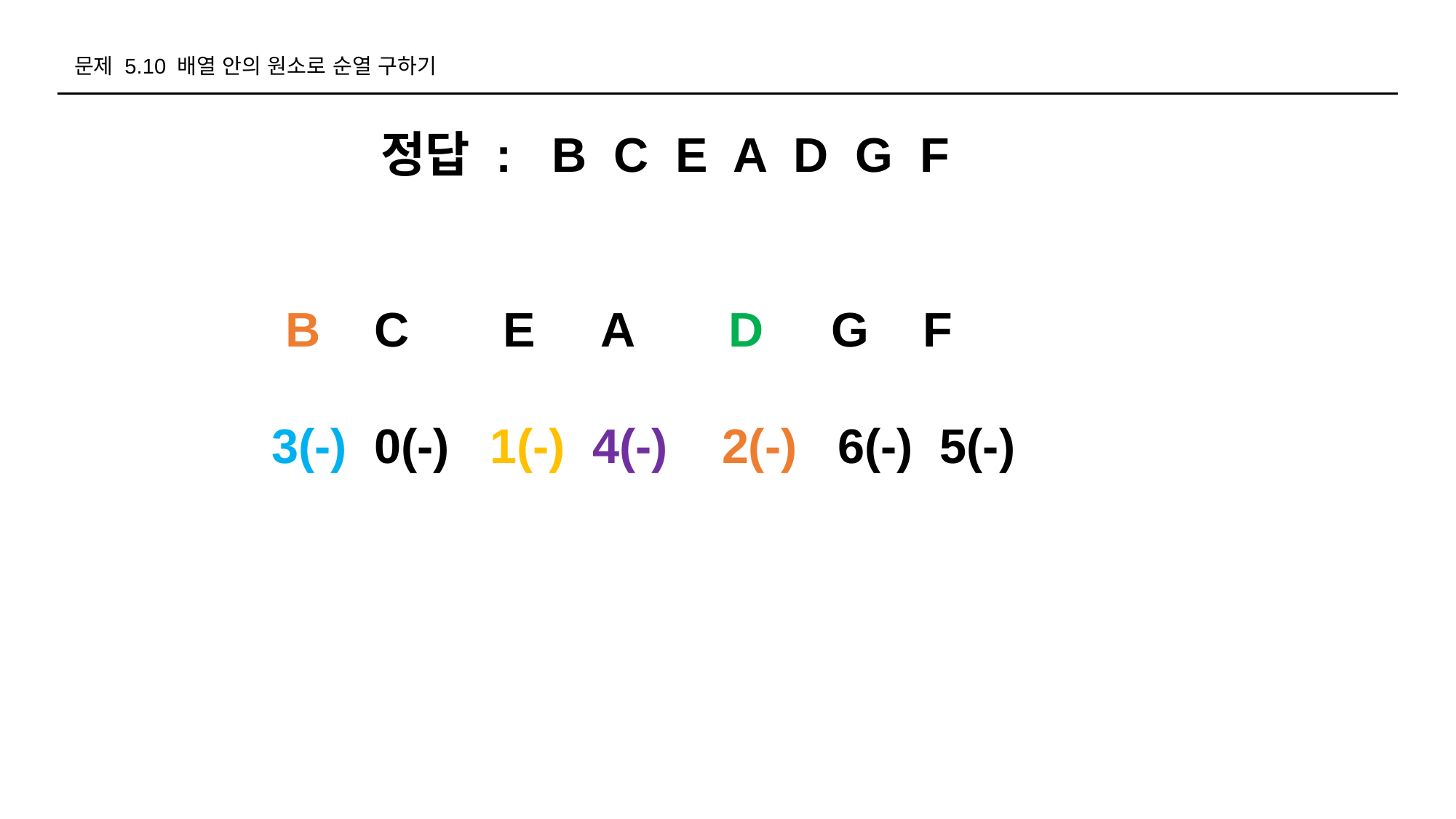

문제 5.10 배열 안의 원소로 순열 구하기
			정답 :   B  C  E  A  D  G  F

		 B    C       E     A       D     G    F

		3(-)  0(-)   1(-)  4(-)    2(-)   6(-)  5(-)